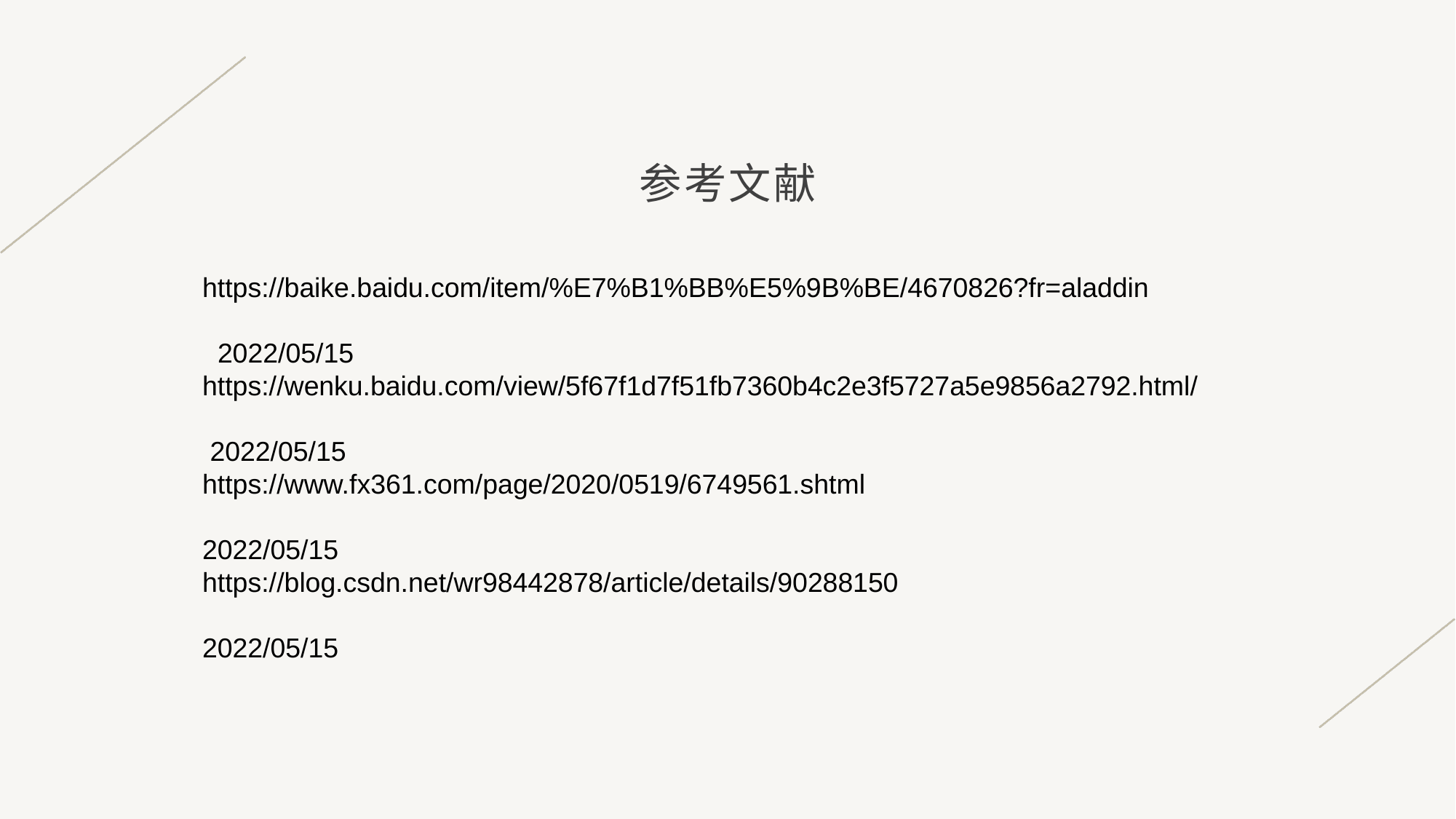

# 参考文献
https://baike.baidu.com/item/%E7%B1%BB%E5%9B%BE/4670826?fr=aladdin			                                                                                                               2022/05/15
https://wenku.baidu.com/view/5f67f1d7f51fb7360b4c2e3f5727a5e9856a2792.html/                            		                                                                                                2022/05/15
https://www.fx361.com/page/2020/0519/6749561.shtml
                                                                                                                              2022/05/15
https://blog.csdn.net/wr98442878/article/details/90288150
                                                                                                                              2022/05/15
26